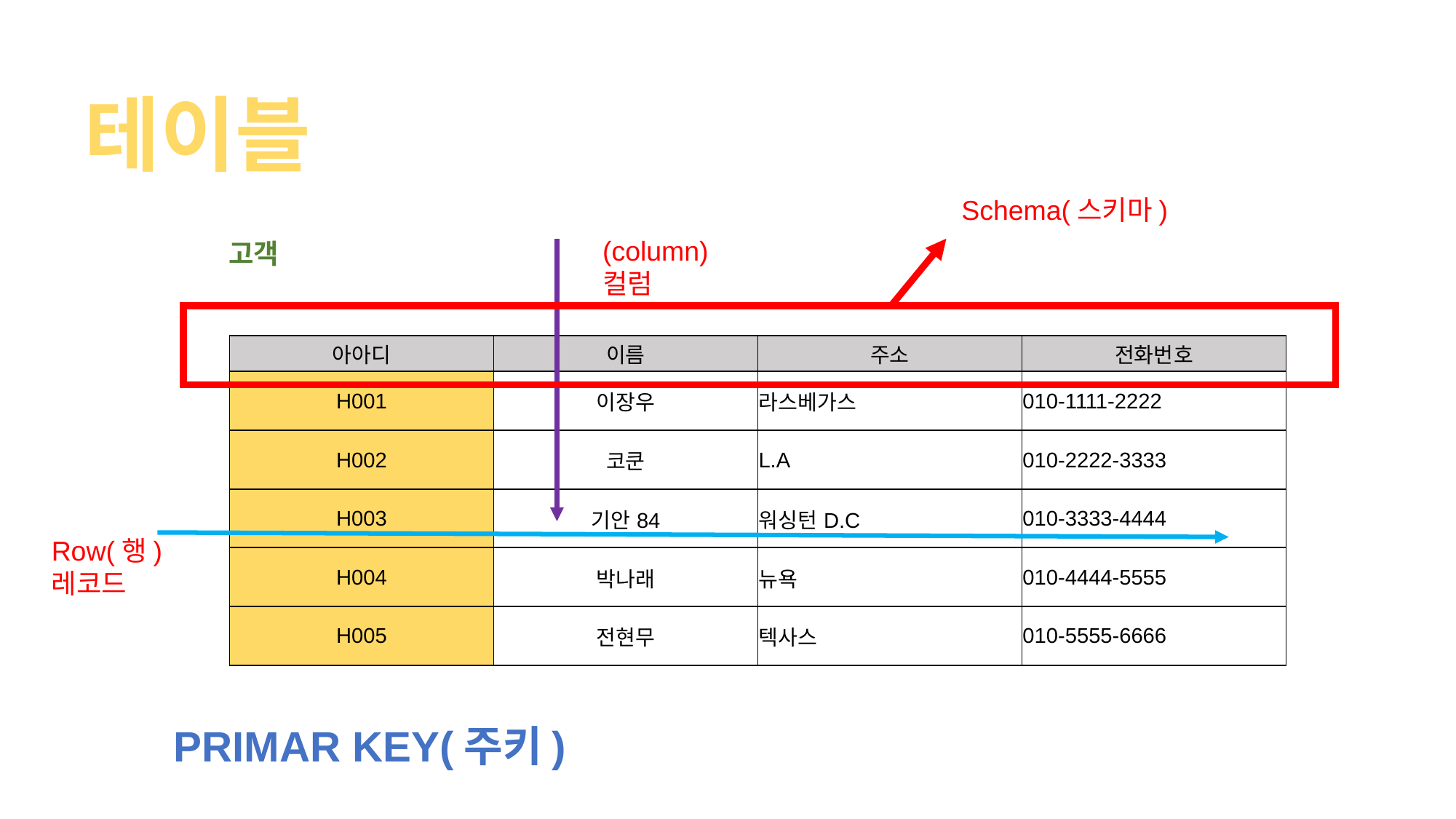

테이블
Schema(스키마)
(column)컬럼
고객

| 아아디 | 이름 | 주소 | 전화번호 |
| --- | --- | --- | --- |
| H001 | 이장우 | 라스베가스 | 010-1111-2222 |
| H002 | 코쿤 | L.A | 010-2222-3333 |
| H003 | 기안84 | 워싱턴D.C | 010-3333-4444 |
| H004 | 박나래 | 뉴욕 | 010-4444-5555 |
| H005 | 전현무 | 텍사스 | 010-5555-6666 |
Row(행)
레코드
PRIMAR KEY(주키)